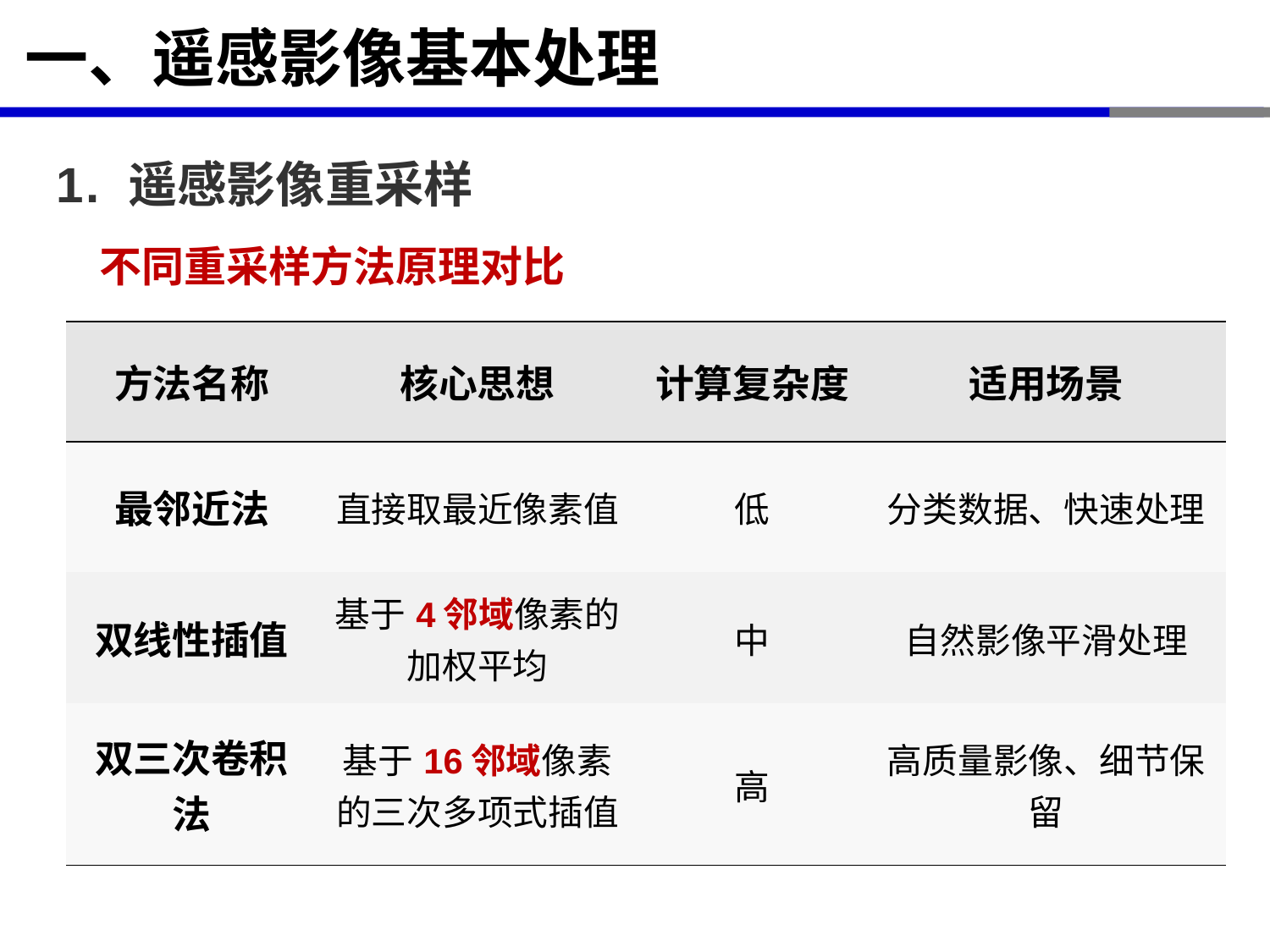

# 一、遥感影像基本处理
遥感影像重采样
不同重采样方法原理对比
| 方法名称 | 核心思想 | 计算复杂度 | 适用场景 |
| --- | --- | --- | --- |
| 最邻近法 | 直接取最近像素值 | 低 | 分类数据、快速处理 |
| 双线性插值 | 基于4邻域像素的加权平均 | 中 | 自然影像平滑处理 |
| 双三次卷积法 | 基于16邻域像素的三次多项式插值 | 高 | 高质量影像、细节保留 |